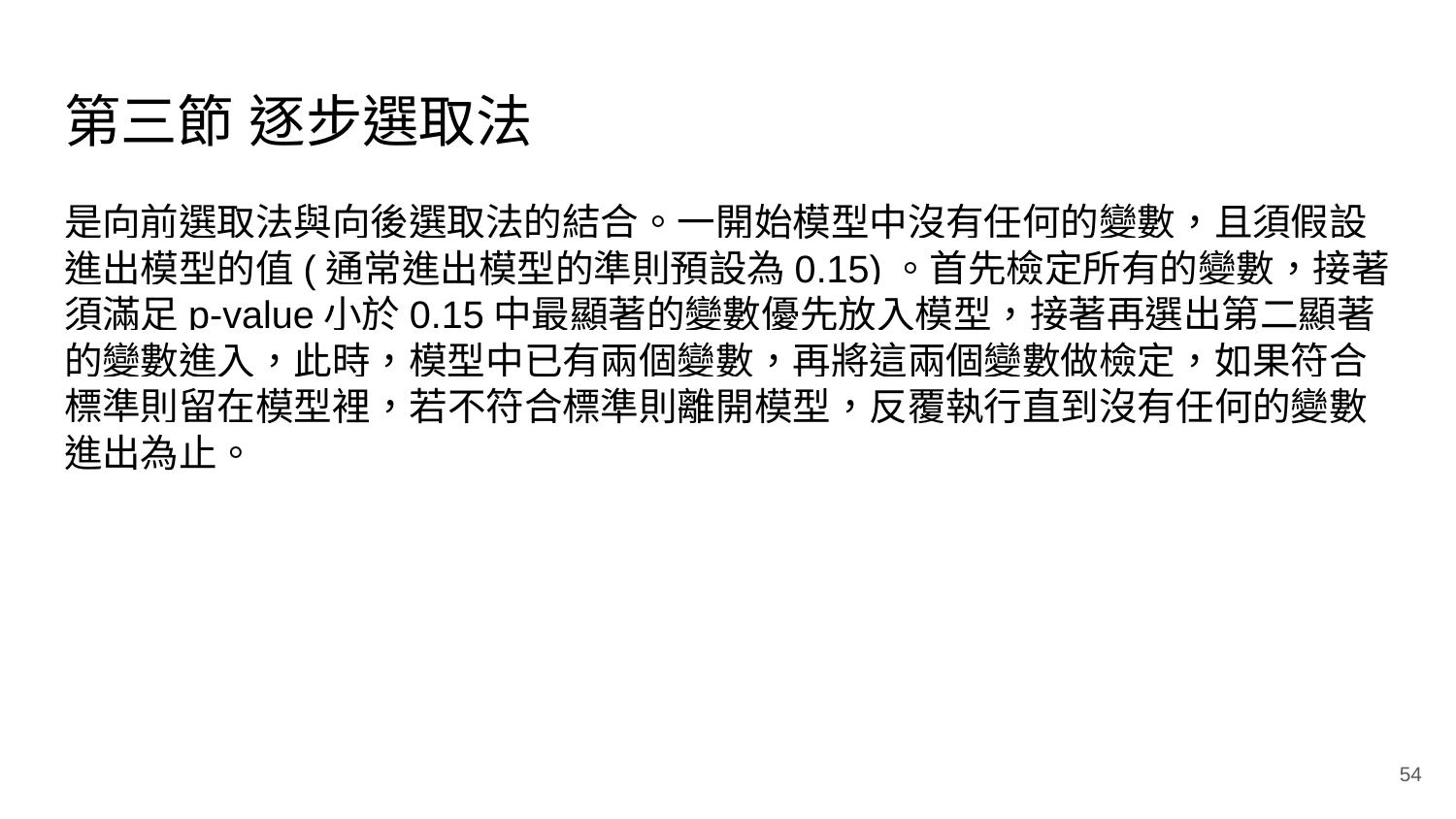

# 第三節 逐步選取法
是向前選取法與向後選取法的結合。一開始模型中沒有任何的變數，且須假設進出模型的值(通常進出模型的準則預設為0.15)。首先檢定所有的變數，接著須滿足p-value小於0.15中最顯著的變數優先放入模型，接著再選出第二顯著的變數進入，此時，模型中已有兩個變數，再將這兩個變數做檢定，如果符合標準則留在模型裡，若不符合標準則離開模型，反覆執行直到沒有任何的變數進出為止。
54